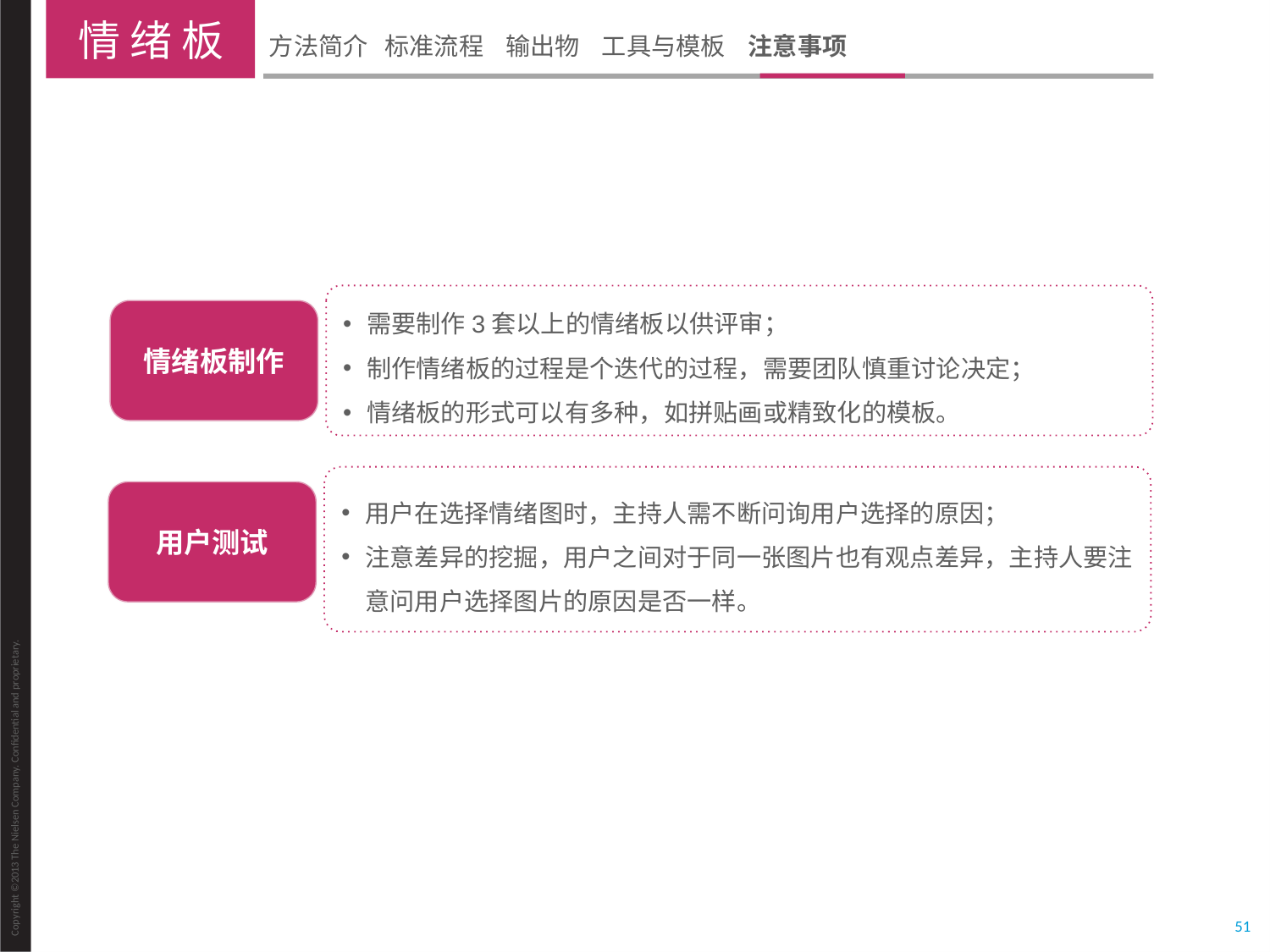

情 绪 板
方法简介   标准流程    输出物    工具与模板    注意事项

需要制作3套以上的情绪板以供评审；
制作情绪板的过程是个迭代的过程，需要团队慎重讨论决定；
情绪板的形式可以有多种，如拼贴画或精致化的模板。
情绪板制作
用户在选择情绪图时，主持人需不断问询用户选择的原因；
注意差异的挖掘，用户之间对于同一张图片也有观点差异，主持人要注意问用户选择图片的原因是否一样。
用户测试